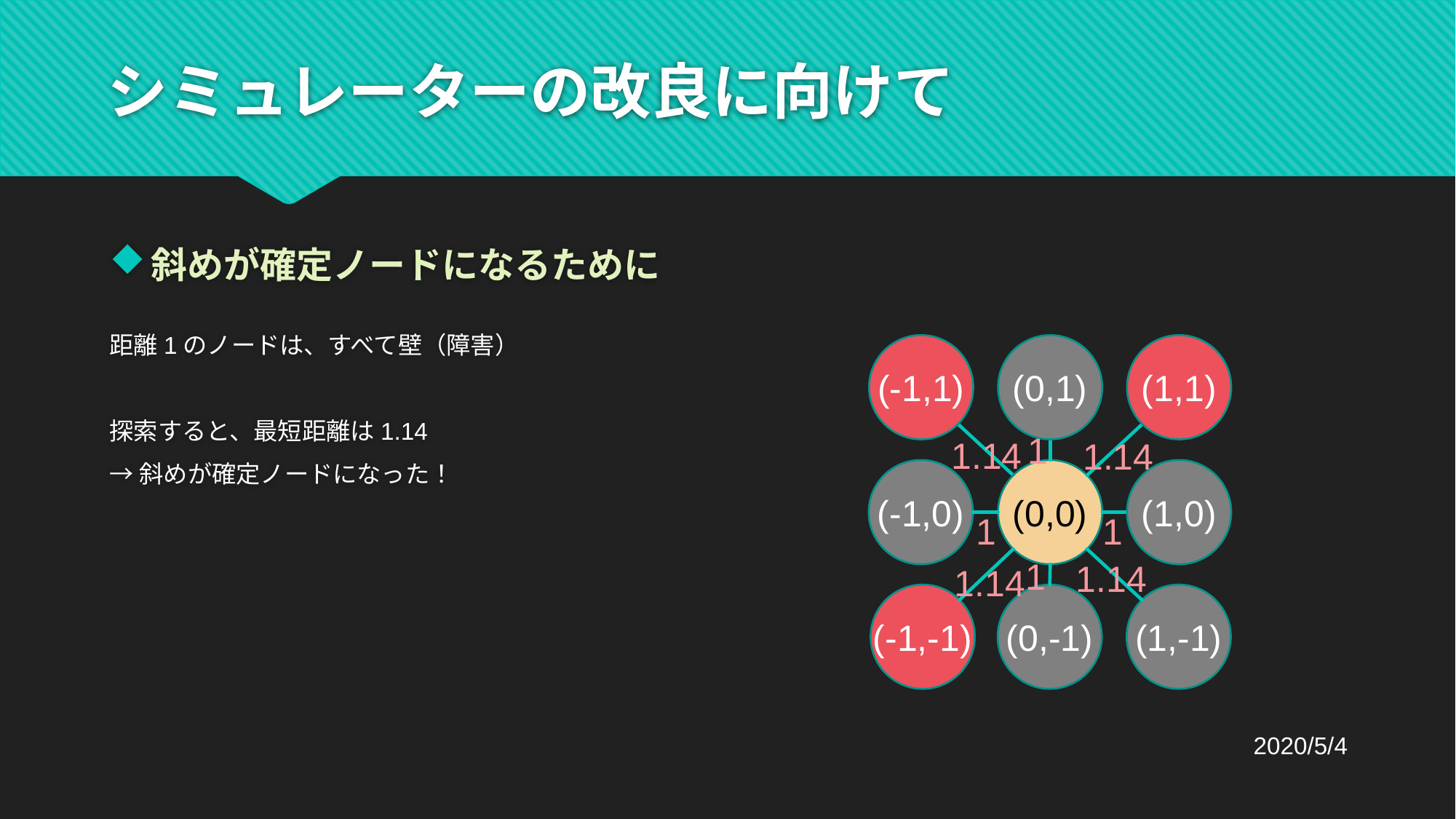

# シミュレーターの改良に向けて
斜めが確定ノードになるために
距離1のノードは、すべて壁（障害）

探索すると、最短距離は1.14
→斜めが確定ノードになった！
(-1,1)
(0,1)
(1,1)
1
1.14
1.14
(-1,0)
(0,0)
(1,0)
1
1
1
1.14
1.14
(-1,-1)
(0,-1)
(1,-1)
2020/5/4